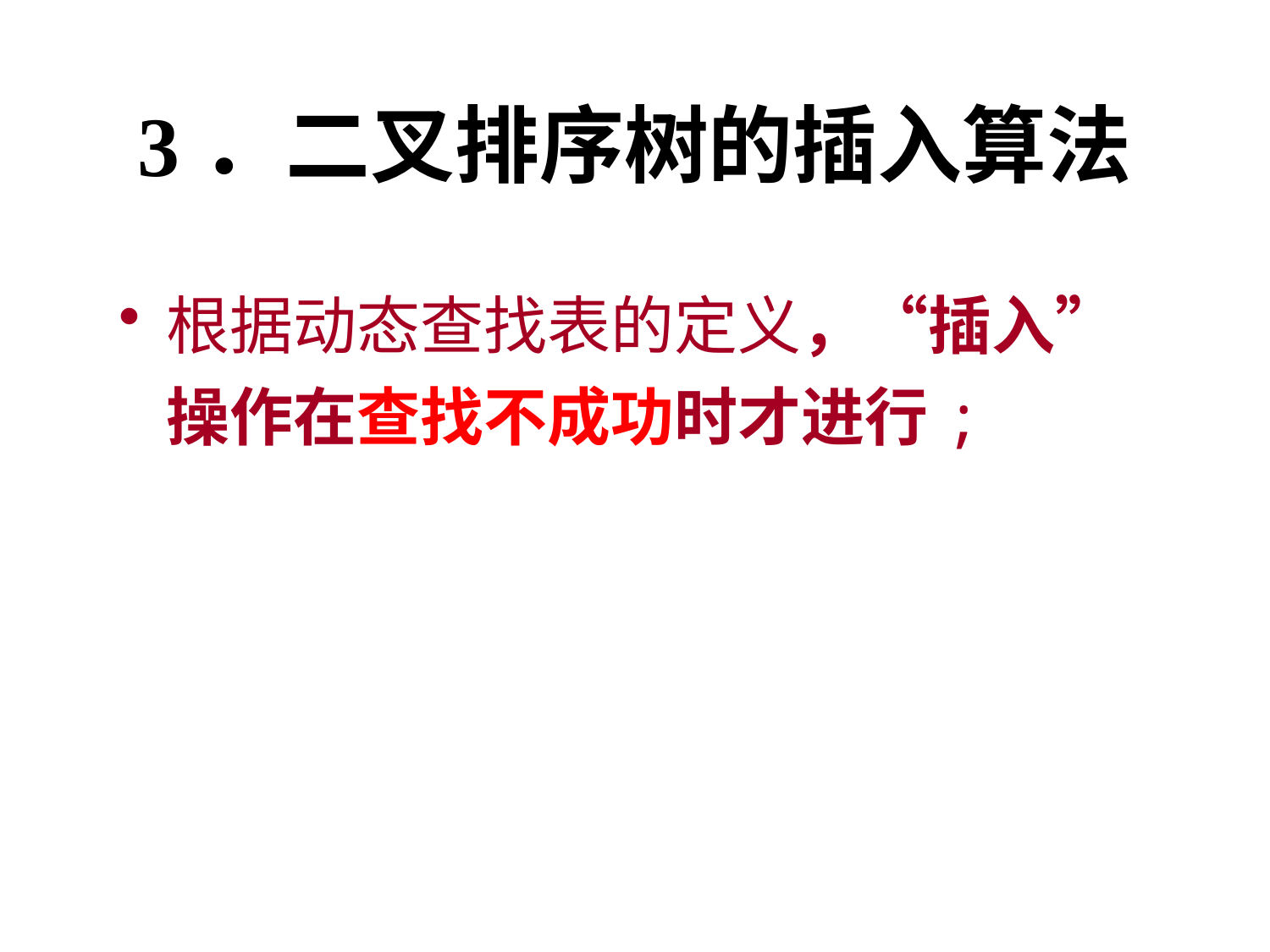

# 3．二叉排序树的插入算法
根据动态查找表的定义，“插入”操作在查找不成功时才进行;